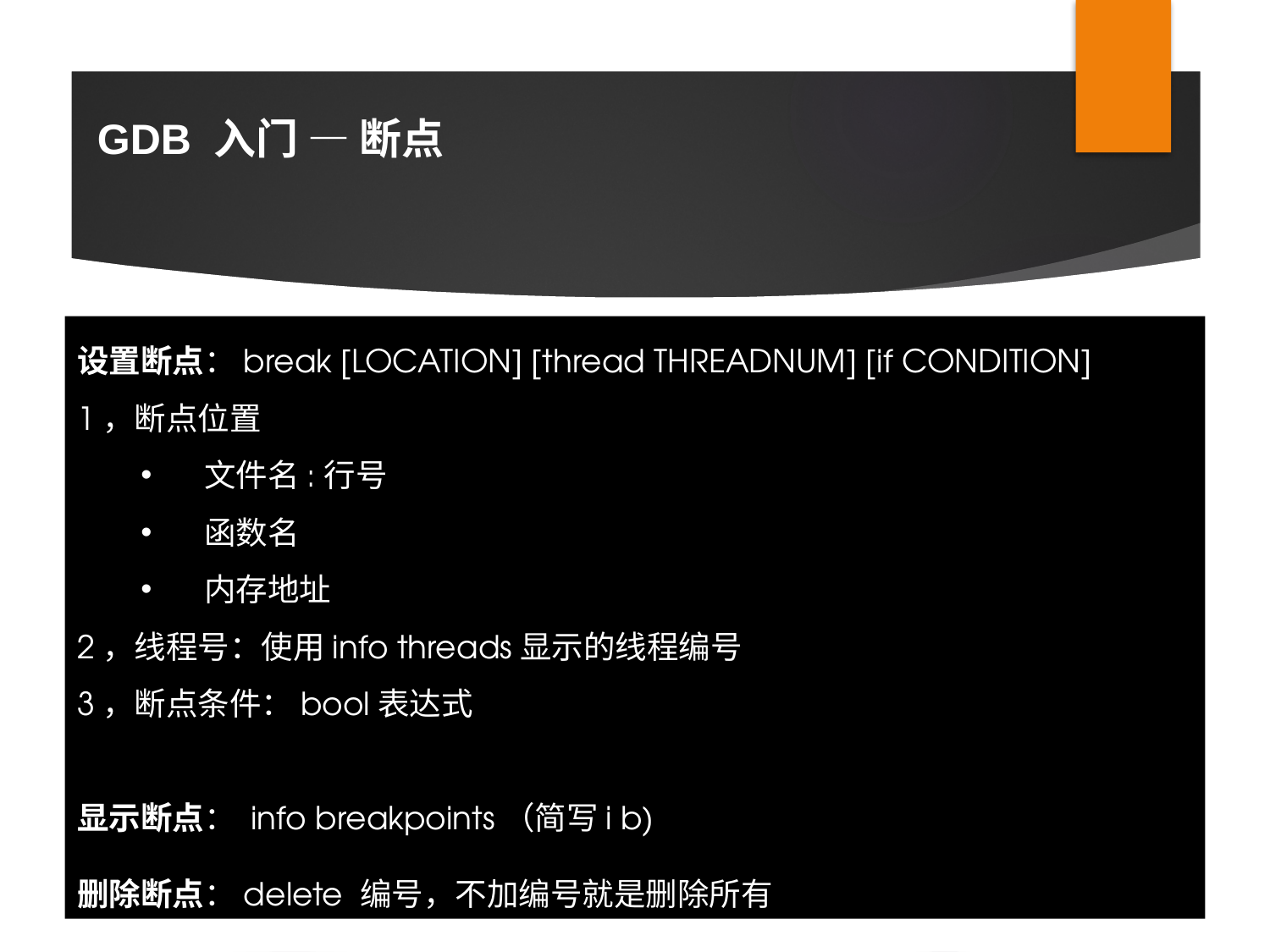

GDB 入门 — 断点
设置断点：break [LOCATION] [thread THREADNUM] [if CONDITION]
1，断点位置
文件名:行号
函数名
内存地址
2，线程号：使用info threads显示的线程编号
3，断点条件：bool表达式

显示断点： info breakpoints（简写i b)
删除断点：delete 编号，不加编号就是删除所有